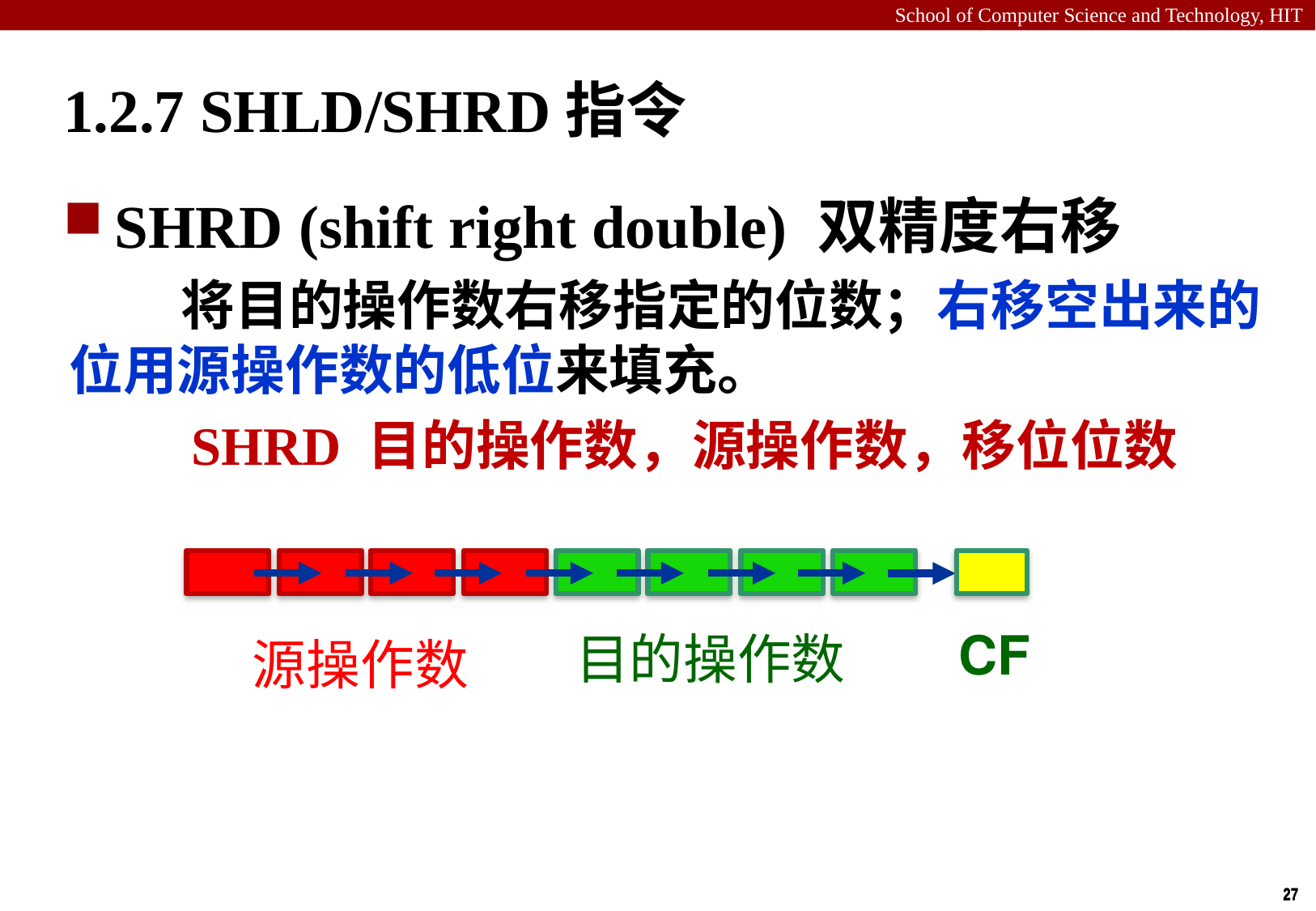

# 1.2.7 SHLD/SHRD指令
SHRD (shift right double) 双精度右移
        将目的操作数右移指定的位数；右移空出来的位用源操作数的低位来填充。
         SHRD 目的操作数，源操作数，移位位数

CF

目的操作数
源操作数